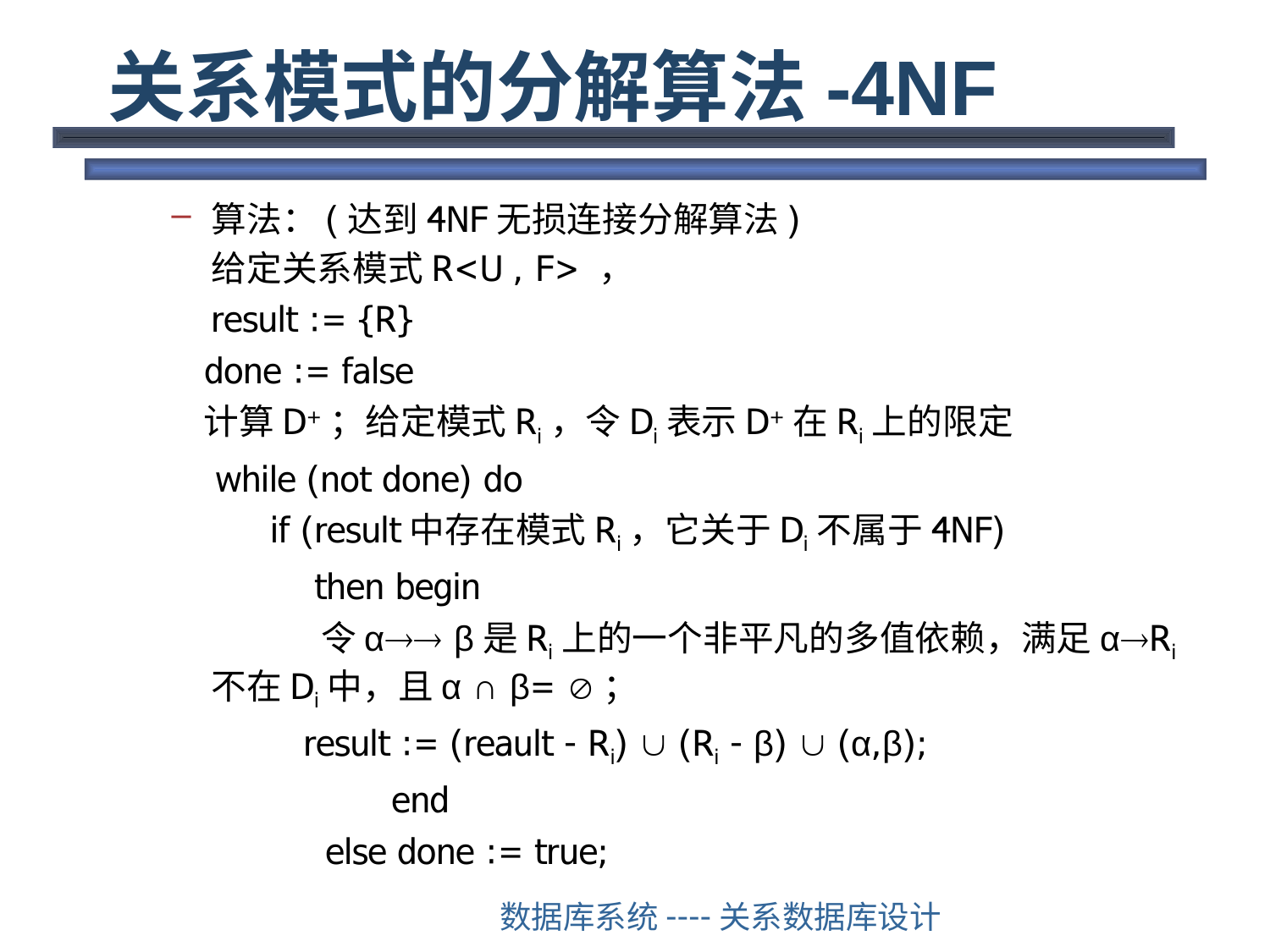

# 关系模式的分解算法-4NF
算法：(达到4NF无损连接分解算法)
	给定关系模式R<U , F> ，
	result := {R}
   done := false
   计算D+；给定模式Ri，令Di表示D+在Ri上的限定
    while (not done) do
         if (result中存在模式Ri，它关于Di不属于4NF)
             then begin
                  令α→→ β是Ri上的一个非平凡的多值依赖，满足α→Ri不在Di中，且α ∩ β= ∅；
            result := (reault - Ri) ∪ (Ri - β) ∪ (α,β);
                    end
              else done := true;
数据库系统----关系数据库设计